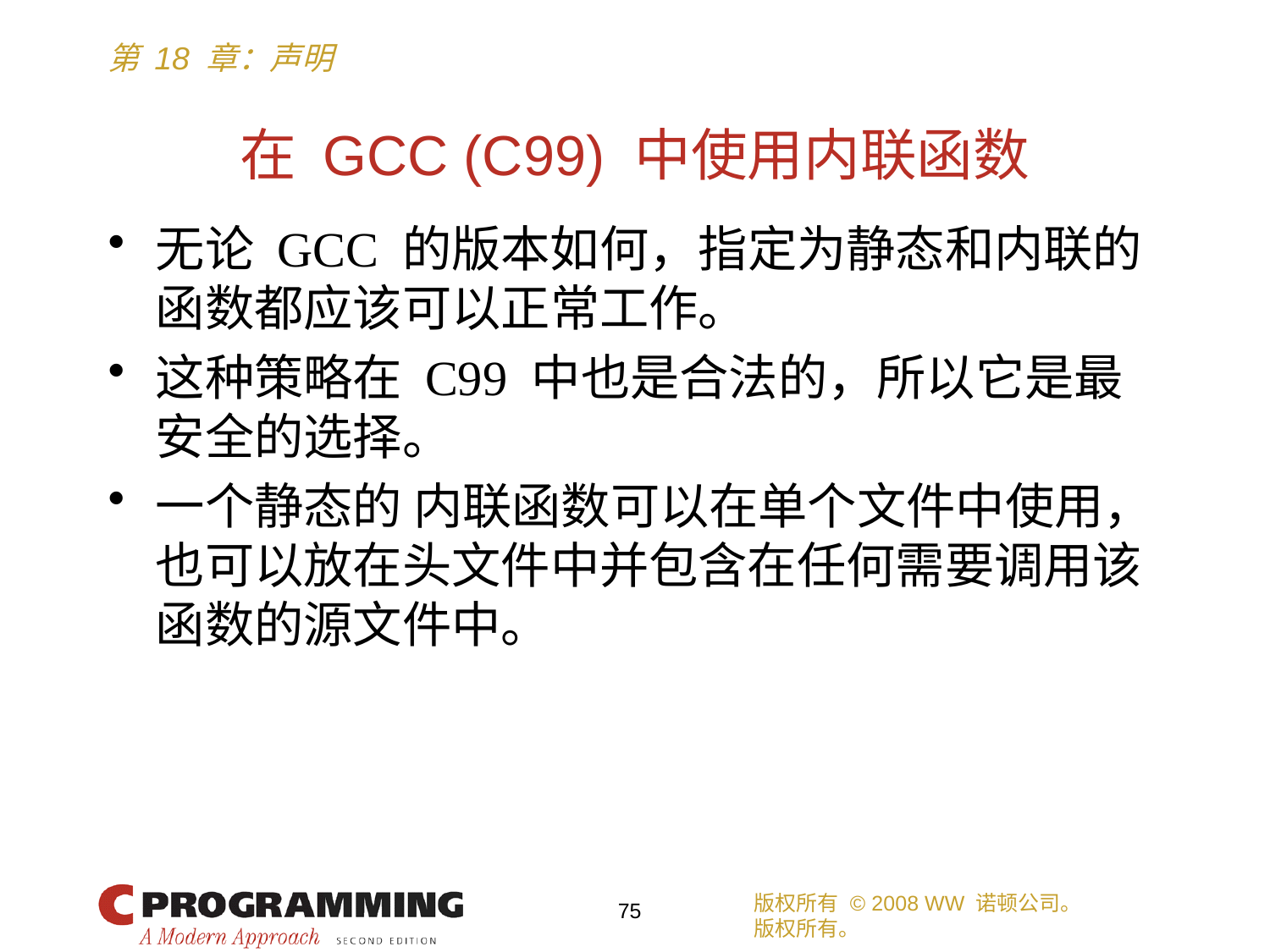

# 在 GCC (C99) 中使用内联函数
无论 GCC 的版本如何，指定为静态和内联的函数都应该可以正常工作。
这种策略在 C99 中也是合法的，所以它是最安全的选择。
一个静态的 内联函数可以在单个文件中使用，也可以放在头文件中并包含在任何需要调用该函数的源文件中。
版权所有 © 2008 WW 诺顿公司。
版权所有。
75